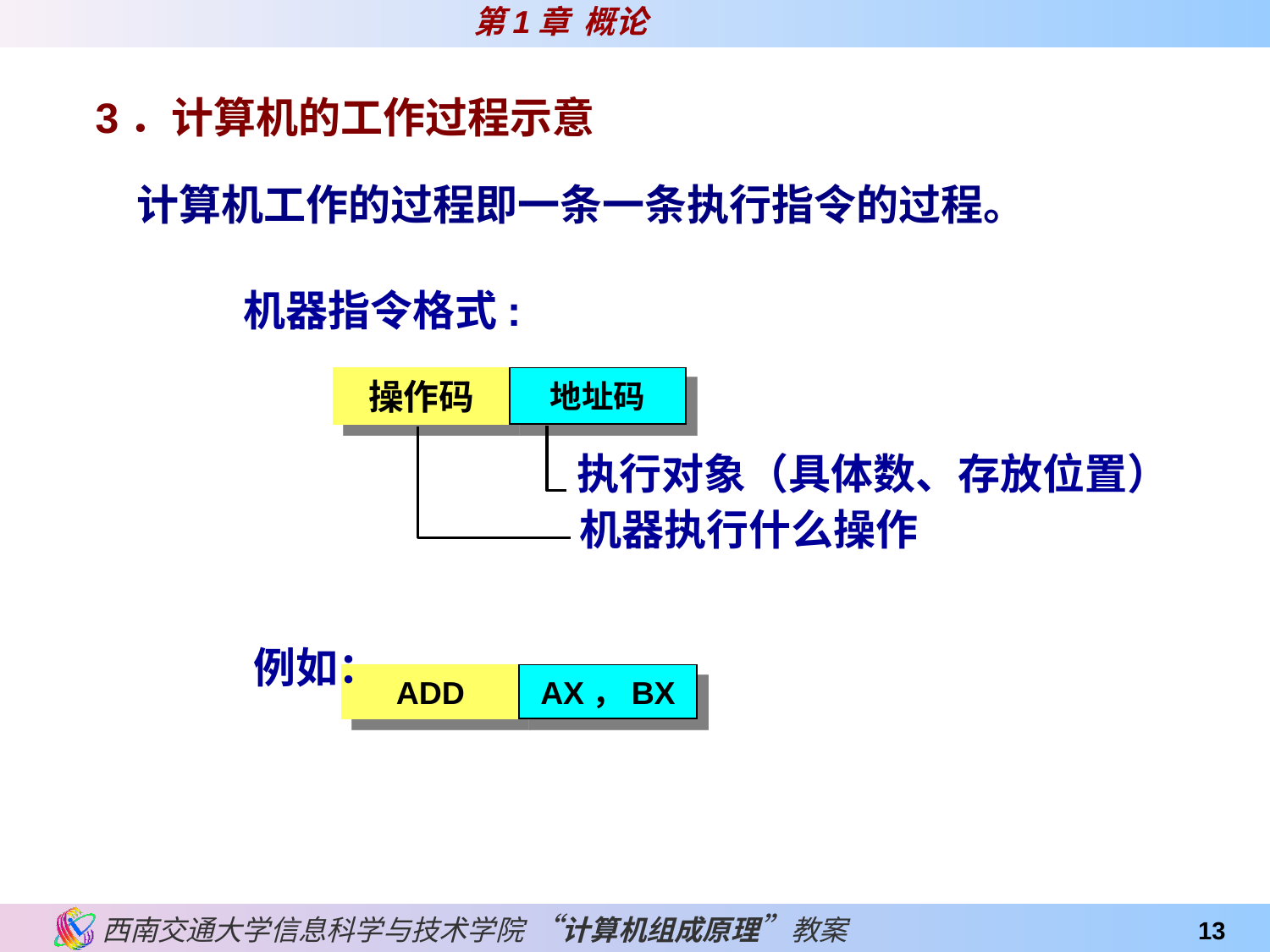

3．计算机的工作过程示意
    计算机工作的过程即一条一条执行指令的过程。
机器指令格式:
操作码
地址码

执行对象（具体数、存放位置）
机器执行什么操作
例如：
ADD
AX，BX